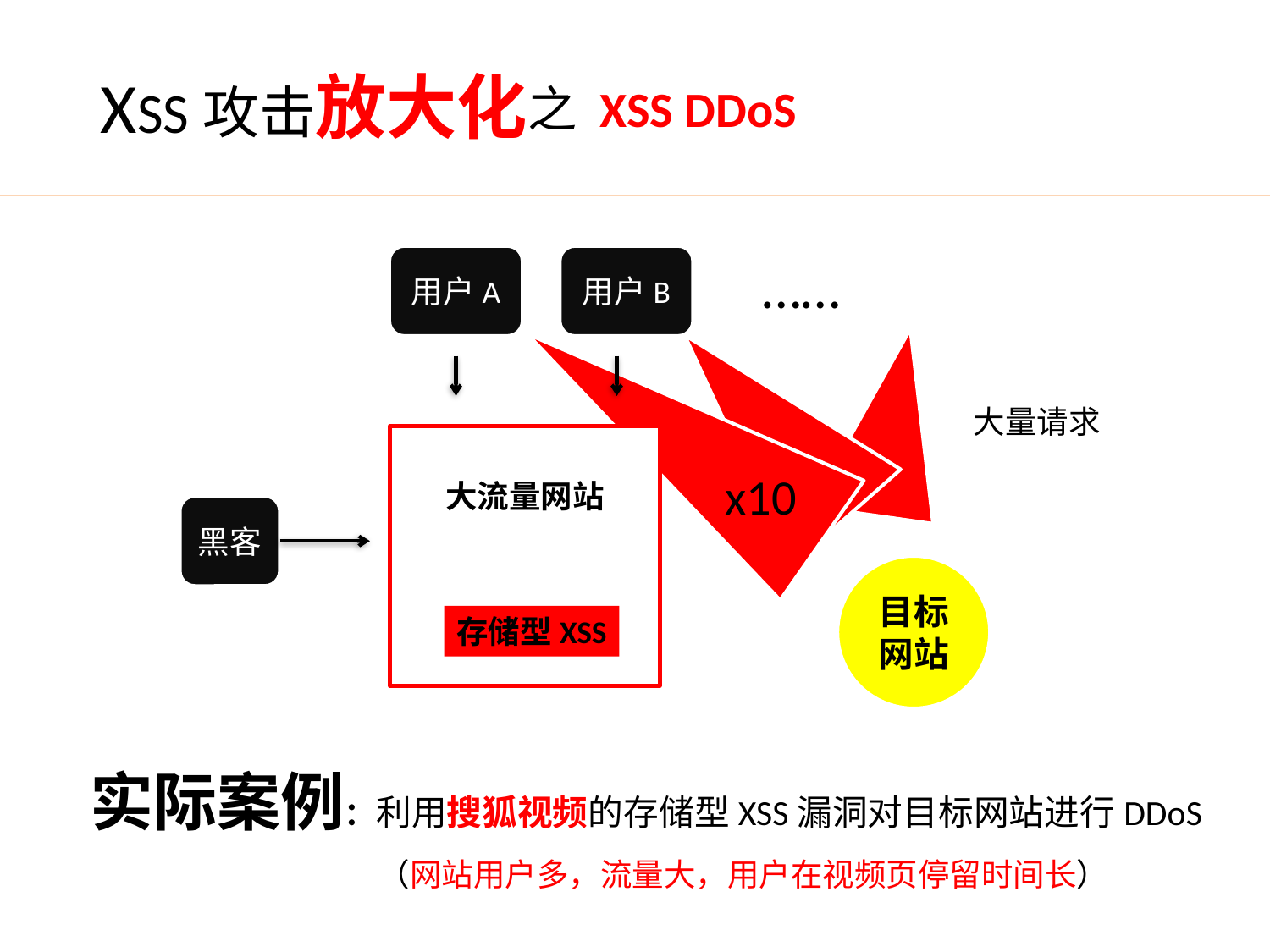

XSS攻击放大化
之 XSS DDoS
用户A
用户B
……

大量请求

x10
大流量网站
黑客
目标网站
存储型XSS
实际案例：利用搜狐视频的存储型XSS漏洞对目标网站进行DDoS
（网站用户多，流量大，用户在视频页停留时间长）